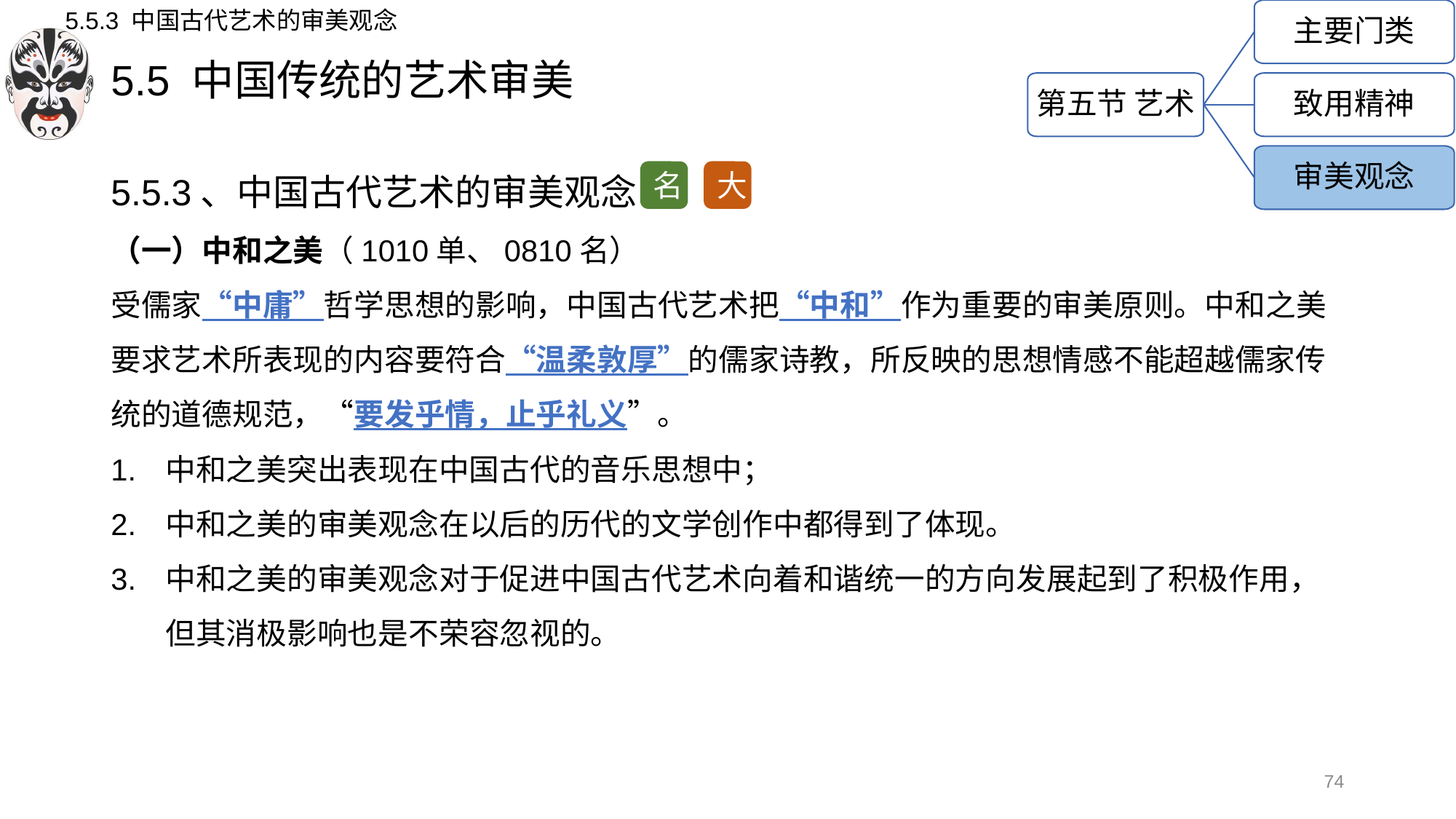

5.5.3 中国古代艺术的审美观念
主要门类
# 5.5 中国传统的艺术审美

第五节 艺术
致用精神

5.5.3、中国古代艺术的审美观念 ★
（一）中和之美（1010单、0810名）
受儒家“中庸”哲学思想的影响，中国古代艺术把“中和”作为重要的审美原则。中和之美要求艺术所表现的内容要符合“温柔敦厚”的儒家诗教，所反映的思想情感不能超越儒家传统的道德规范，“要发乎情，止乎礼义”。
中和之美突出表现在中国古代的音乐思想中；
中和之美的审美观念在以后的历代的文学创作中都得到了体现。
中和之美的审美观念对于促进中国古代艺术向着和谐统一的方向发展起到了积极作用，但其消极影响也是不荣容忽视的。
审美观念
大
名
74